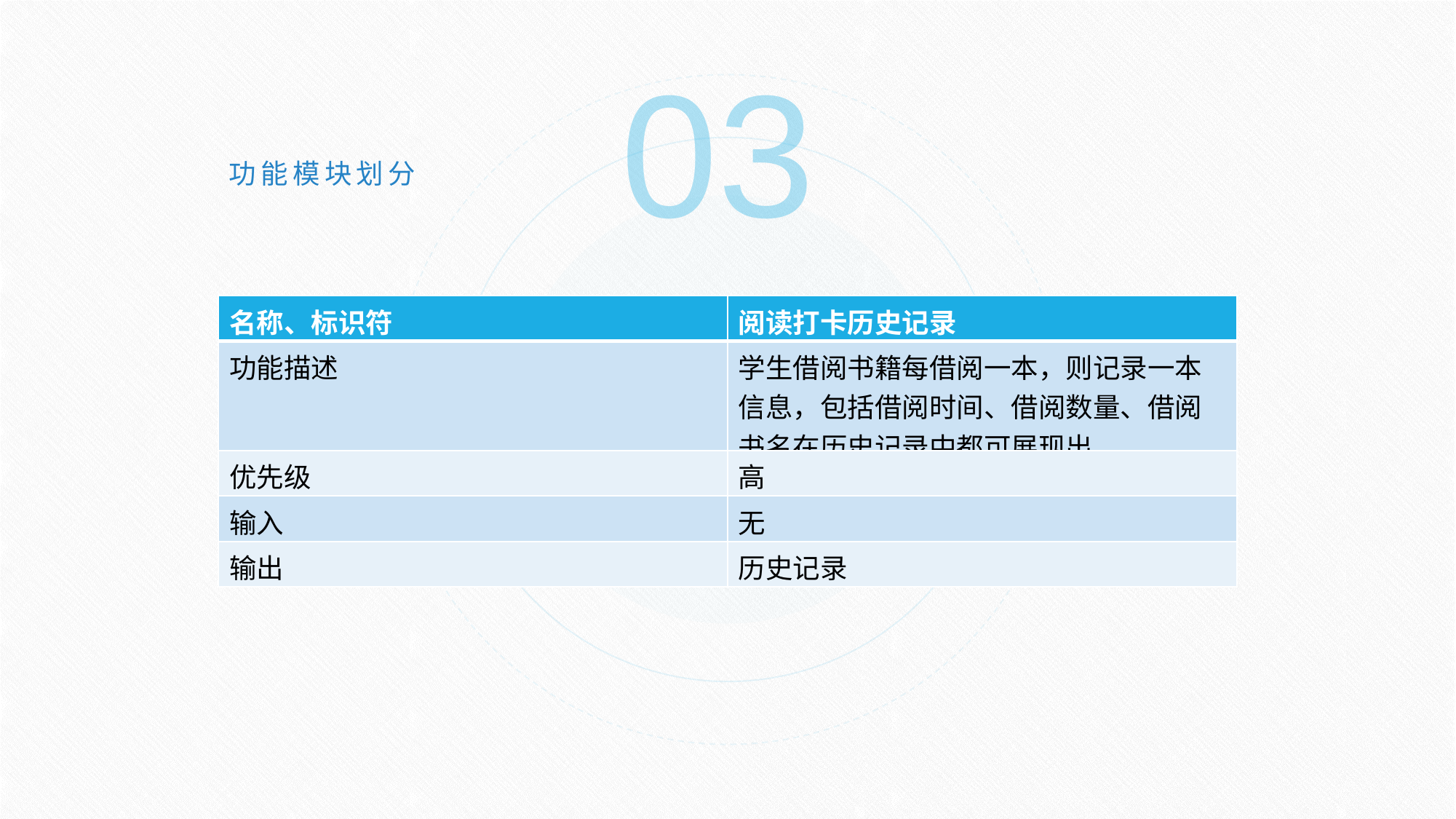

03
功能模块划分

| 名称、标识符 | 阅读打卡历史记录 |
| --- | --- |
| 功能描述 | 学生借阅书籍每借阅一本，则记录一本信息，包括借阅时间、借阅数量、借阅书名在历史记录中都可展现出。 |
| 优先级 | 高 |
| 输入 | 无 |
| 输出 | 历史记录 |